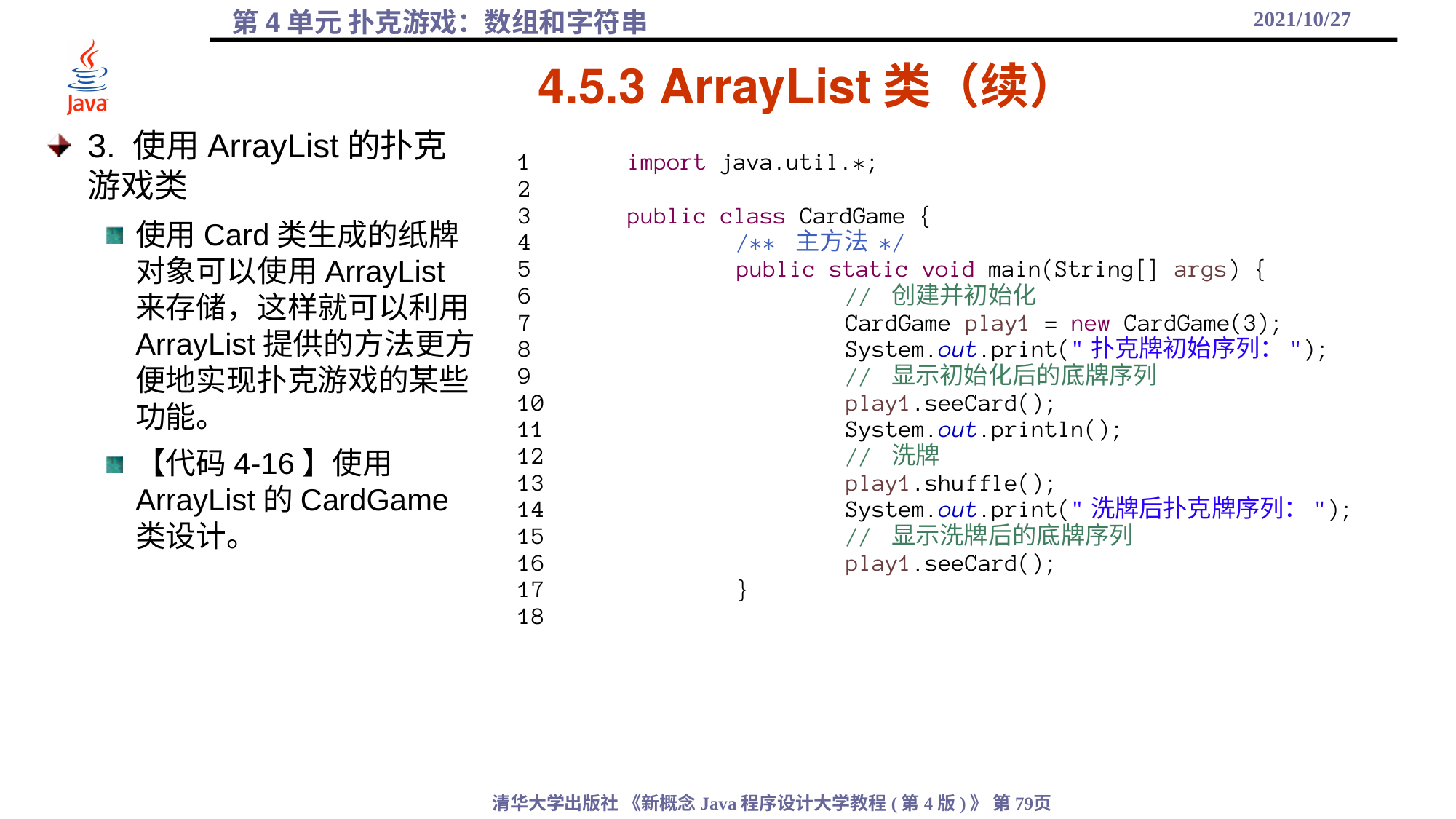

2021/10/27
# 4.5.3 ArrayList类（续）
3. 使用ArrayList的扑克游戏类
使用Card类生成的纸牌对象可以使用ArrayList来存储，这样就可以利用ArrayList提供的方法更方便地实现扑克游戏的某些功能。
【代码4-16】使用ArrayList的CardGame类设计。
1	import java.util.*;
2
3	public class CardGame {
4		/** 主方法 */
5		public static void main(String[] args) {
6			// 创建并初始化
7			CardGame play1 = new CardGame(3);
8			System.out.print("扑克牌初始序列：");
9			// 显示初始化后的底牌序列
10			play1.seeCard();
11			System.out.println();
12			// 洗牌
13			play1.shuffle();
14			System.out.print("洗牌后扑克牌序列：");
15			// 显示洗牌后的底牌序列
16			play1.seeCard();
17		}
18